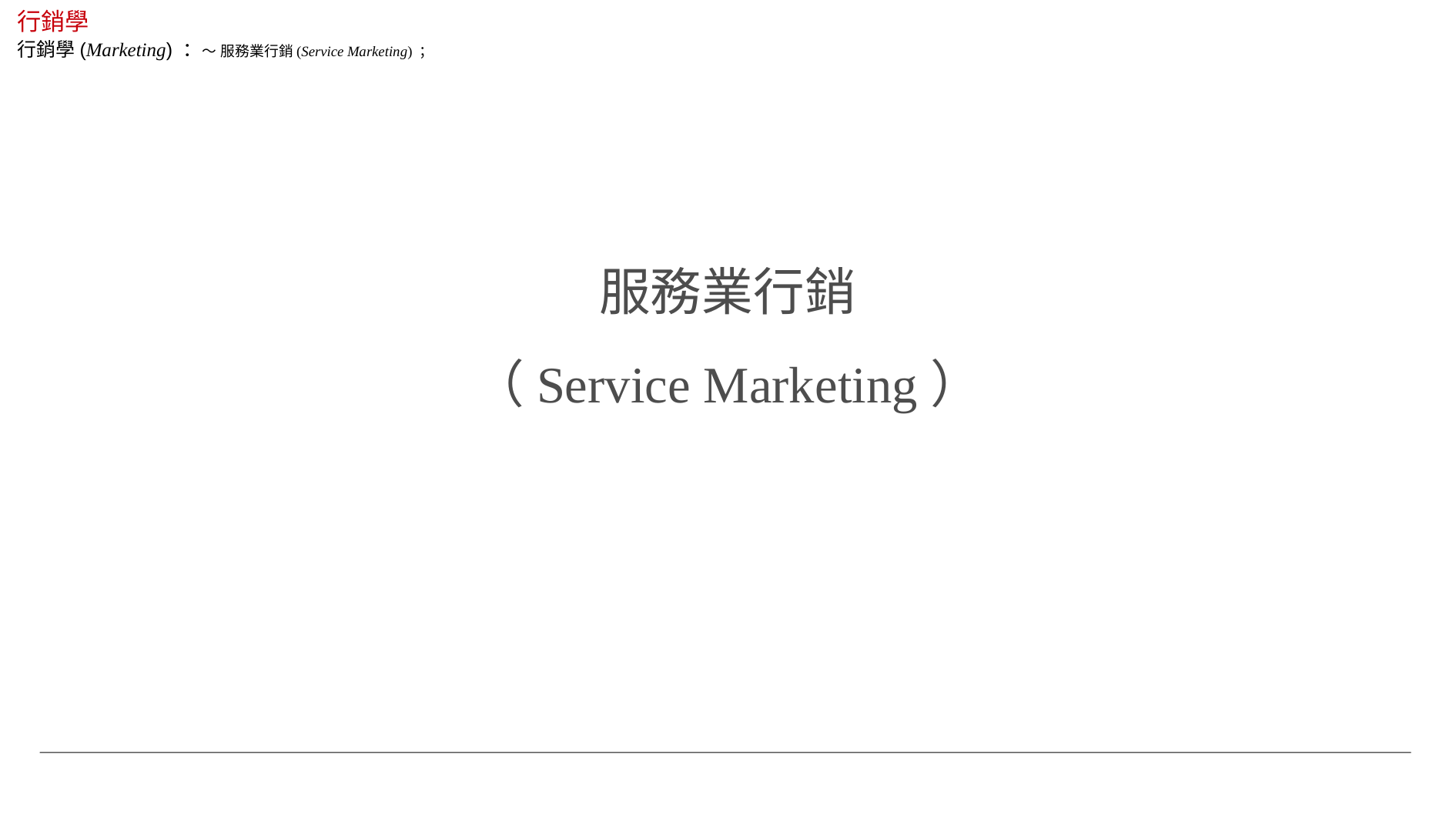

行銷學
行銷學(Marketing) ：～ 服務業行銷(Service Marketing) ；
服務業行銷
（Service Marketing）